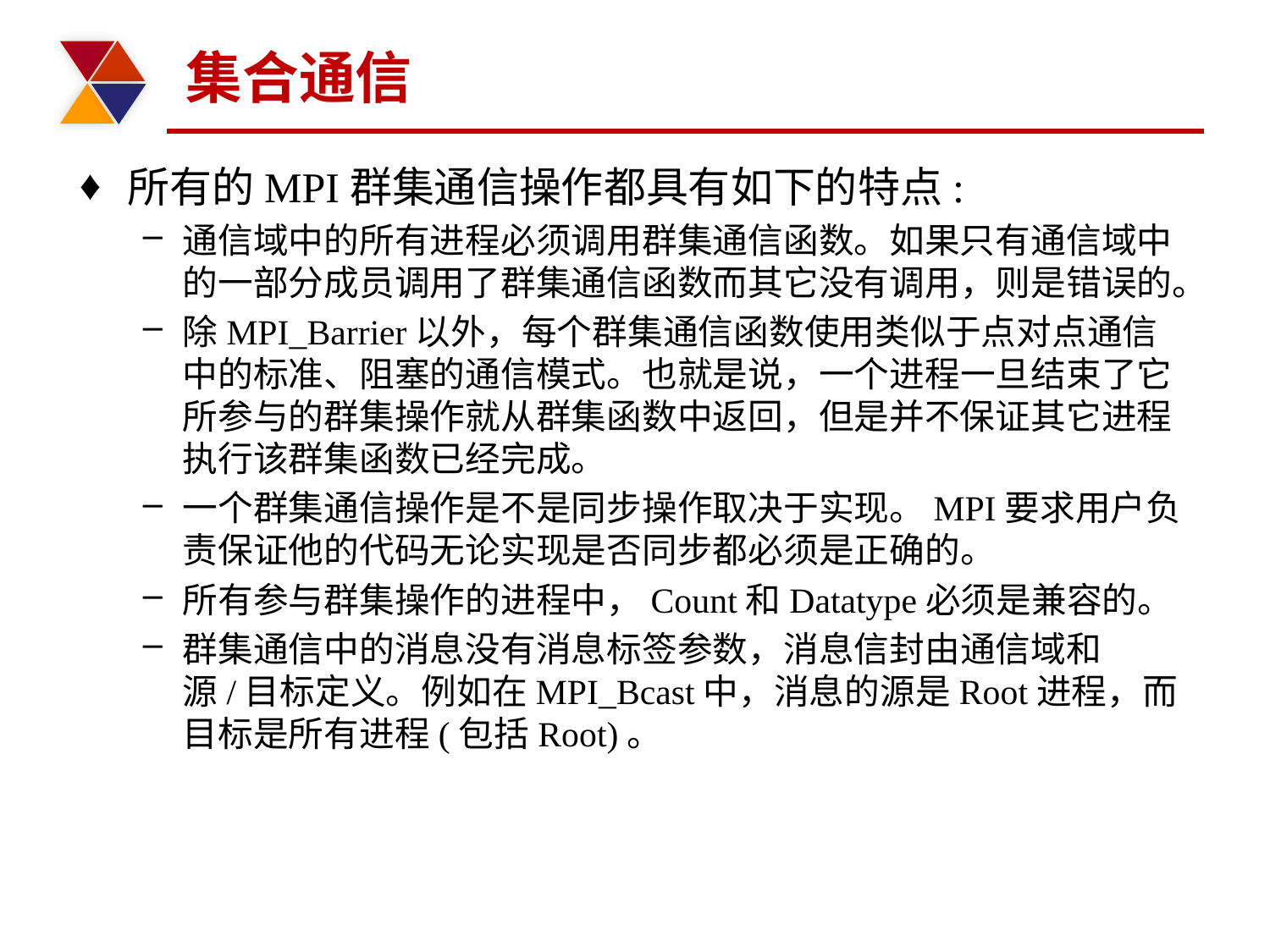

# 集合通信
所有的MPI群集通信操作都具有如下的特点:
通信域中的所有进程必须调用群集通信函数。如果只有通信域中的一部分成员调用了群集通信函数而其它没有调用，则是错误的。
除MPI_Barrier以外，每个群集通信函数使用类似于点对点通信中的标准、阻塞的通信模式。也就是说，一个进程一旦结束了它所参与的群集操作就从群集函数中返回，但是并不保证其它进程执行该群集函数已经完成。
一个群集通信操作是不是同步操作取决于实现。MPI要求用户负责保证他的代码无论实现是否同步都必须是正确的。
所有参与群集操作的进程中，Count和Datatype必须是兼容的。
群集通信中的消息没有消息标签参数，消息信封由通信域和源/目标定义。例如在MPI_Bcast中，消息的源是Root进程，而目标是所有进程(包括Root)。